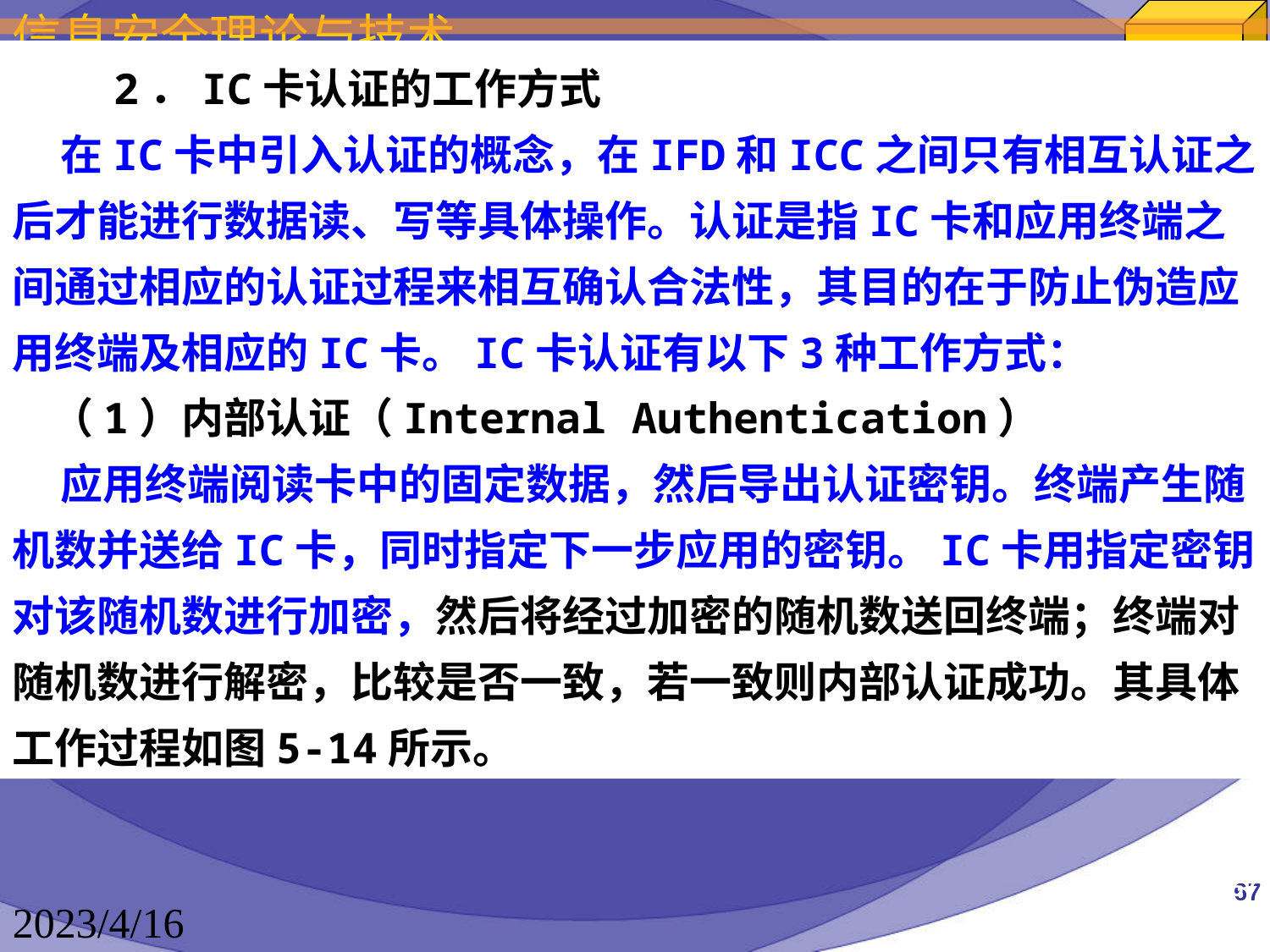

2．IC卡认证的工作方式
    在IC卡中引入认证的概念，在IFD和ICC之间只有相互认证之后才能进行数据读、写等具体操作。认证是指IC卡和应用终端之间通过相应的认证过程来相互确认合法性，其目的在于防止伪造应用终端及相应的IC卡。IC卡认证有以下3种工作方式：
   （1）内部认证（Internal Authentication）
    应用终端阅读卡中的固定数据，然后导出认证密钥。终端产生随机数并送给IC卡，同时指定下一步应用的密钥。IC卡用指定密钥对该随机数进行加密，然后将经过加密的随机数送回终端；终端对随机数进行解密，比较是否一致，若一致则内部认证成功。其具体工作过程如图5-14所示。
67
2023/4/16